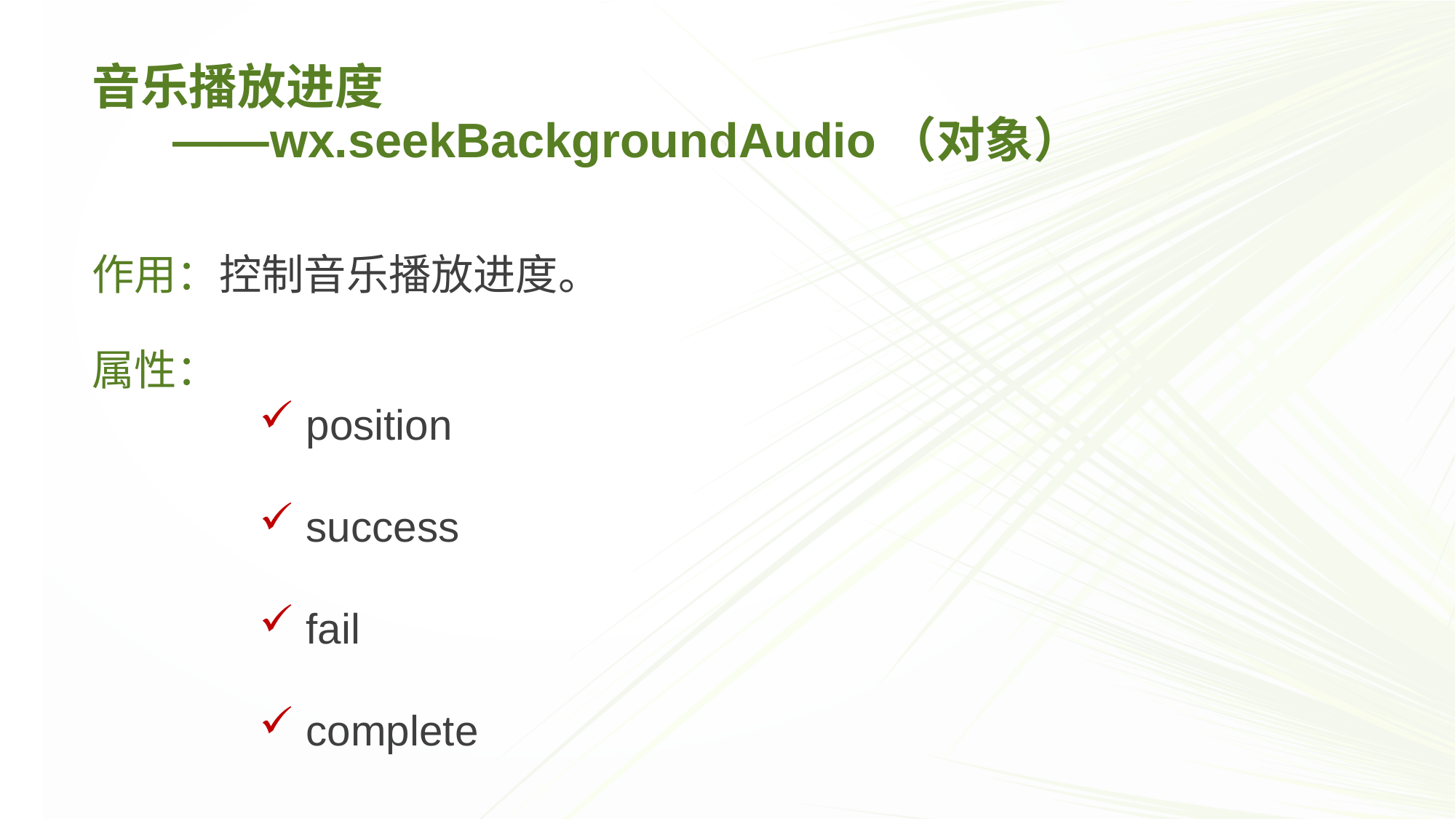

作用：控制音乐播放进度。
音乐播放进度
      ——wx.seekBackgroundAudio（对象）
属性：

 position
 success
 fail
 complete